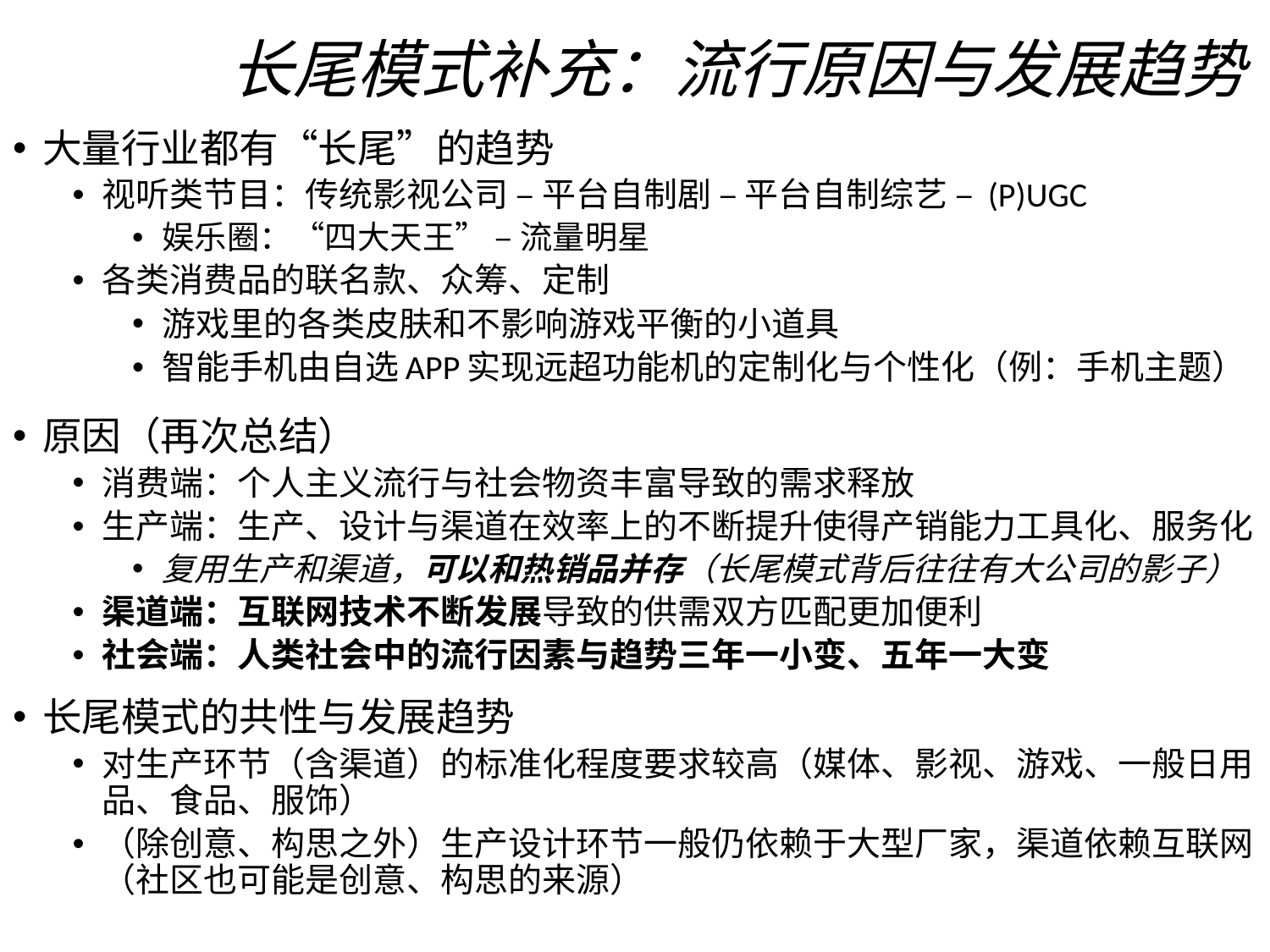

# 长尾模式补充：流行原因与发展趋势
大量行业都有“长尾”的趋势
视听类节目：传统影视公司 – 平台自制剧 – 平台自制综艺 – (P)UGC
娱乐圈：“四大天王” – 流量明星
各类消费品的联名款、众筹、定制
游戏里的各类皮肤和不影响游戏平衡的小道具
智能手机由自选APP实现远超功能机的定制化与个性化（例：手机主题）

原因（再次总结）
消费端：个人主义流行与社会物资丰富导致的需求释放
生产端：生产、设计与渠道在效率上的不断提升使得产销能力工具化、服务化
复用生产和渠道，可以和热销品并存（长尾模式背后往往有大公司的影子）
渠道端：互联网技术不断发展导致的供需双方匹配更加便利
社会端：人类社会中的流行因素与趋势三年一小变、五年一大变

长尾模式的共性与发展趋势
对生产环节（含渠道）的标准化程度要求较高（媒体、影视、游戏、一般日用品、食品、服饰）
（除创意、构思之外）生产设计环节一般仍依赖于大型厂家，渠道依赖互联网（社区也可能是创意、构思的来源）